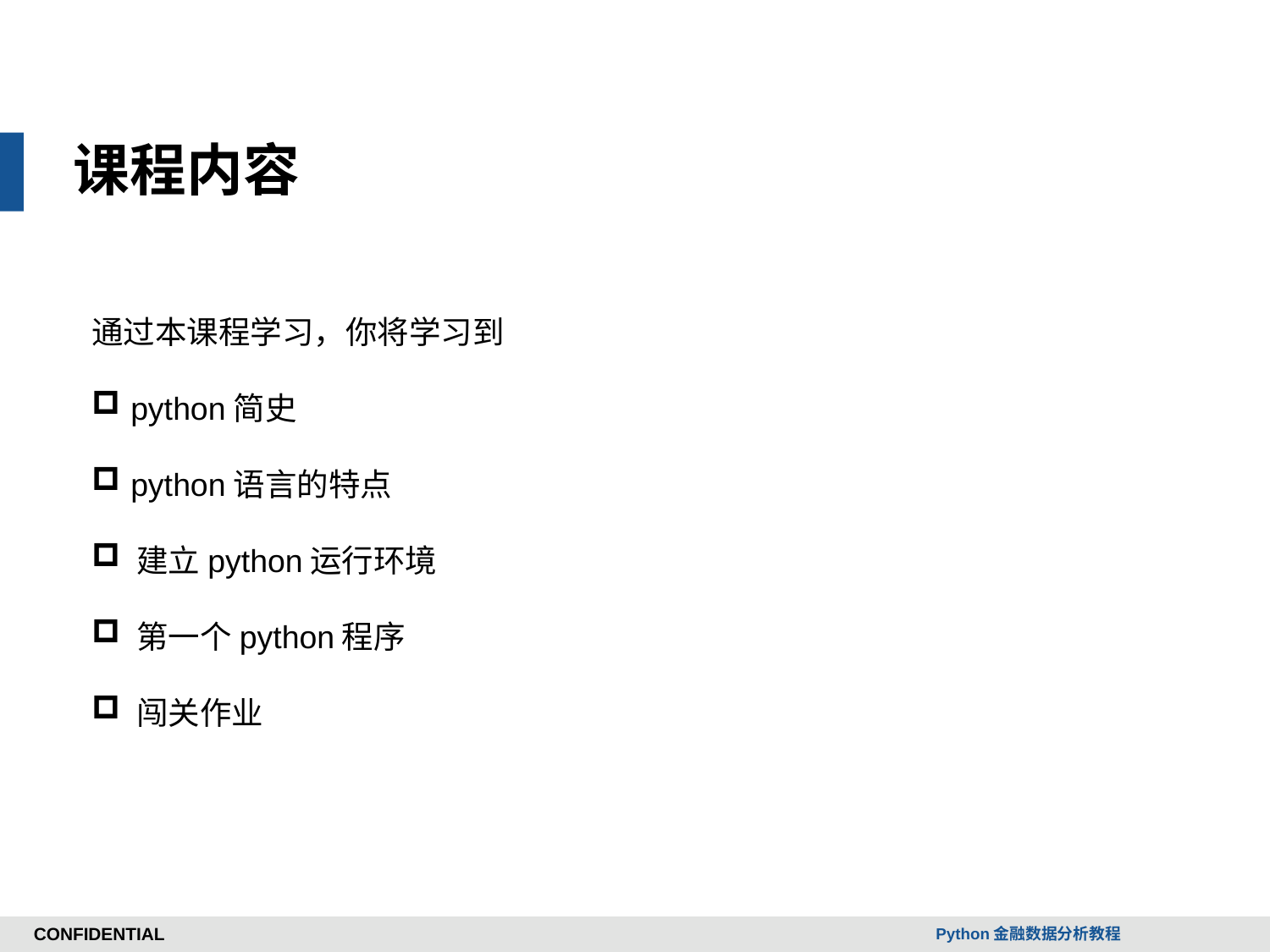

课程内容

通过本课程学习，你将学习到
 python简史
 python语言的特点
 建立python运行环境
 第一个python程序
 闯关作业
Python金融数据分析教程